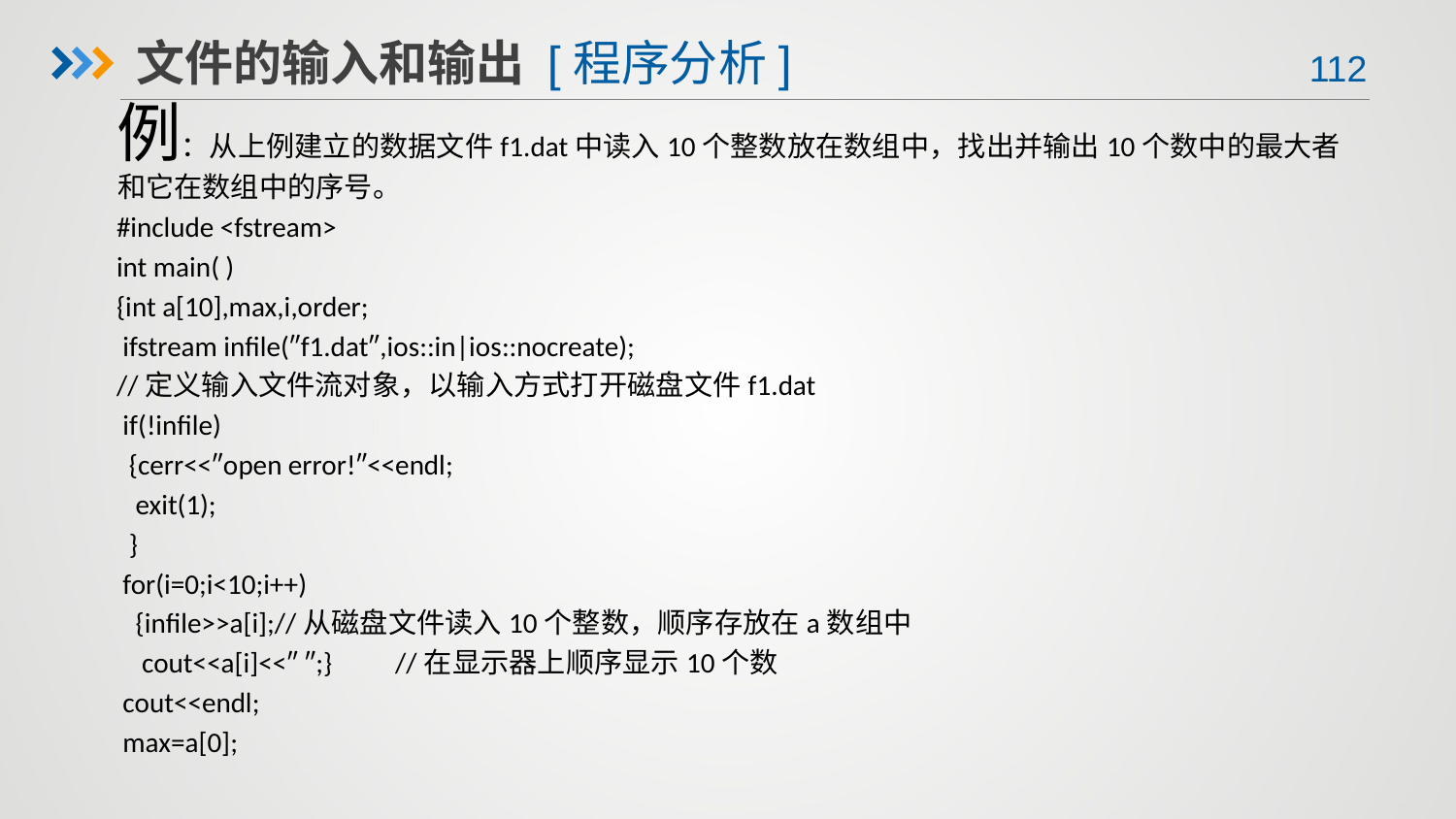

文件的输入和输出 [程序分析]
例：从上例建立的数据文件f1.dat中读入10个整数放在数组中，找出并输出10个数中的最大者和它在数组中的序号。
#include <fstream>
int main( )
{int a[10],max,i,order;
 ifstream infile(″f1.dat″,ios::in|ios::nocreate);
//定义输入文件流对象，以输入方式打开磁盘文件f1.dat
 if(!infile)
  {cerr<<″open error!″<<endl;
   exit(1);
  }
 for(i=0;i<10;i++)
   {infile>>a[i];//从磁盘文件读入10个整数，顺序存放在a数组中
    cout<<a[i]<<″ ″;}          //在显示器上顺序显示10个数
 cout<<endl;
 max=a[0];